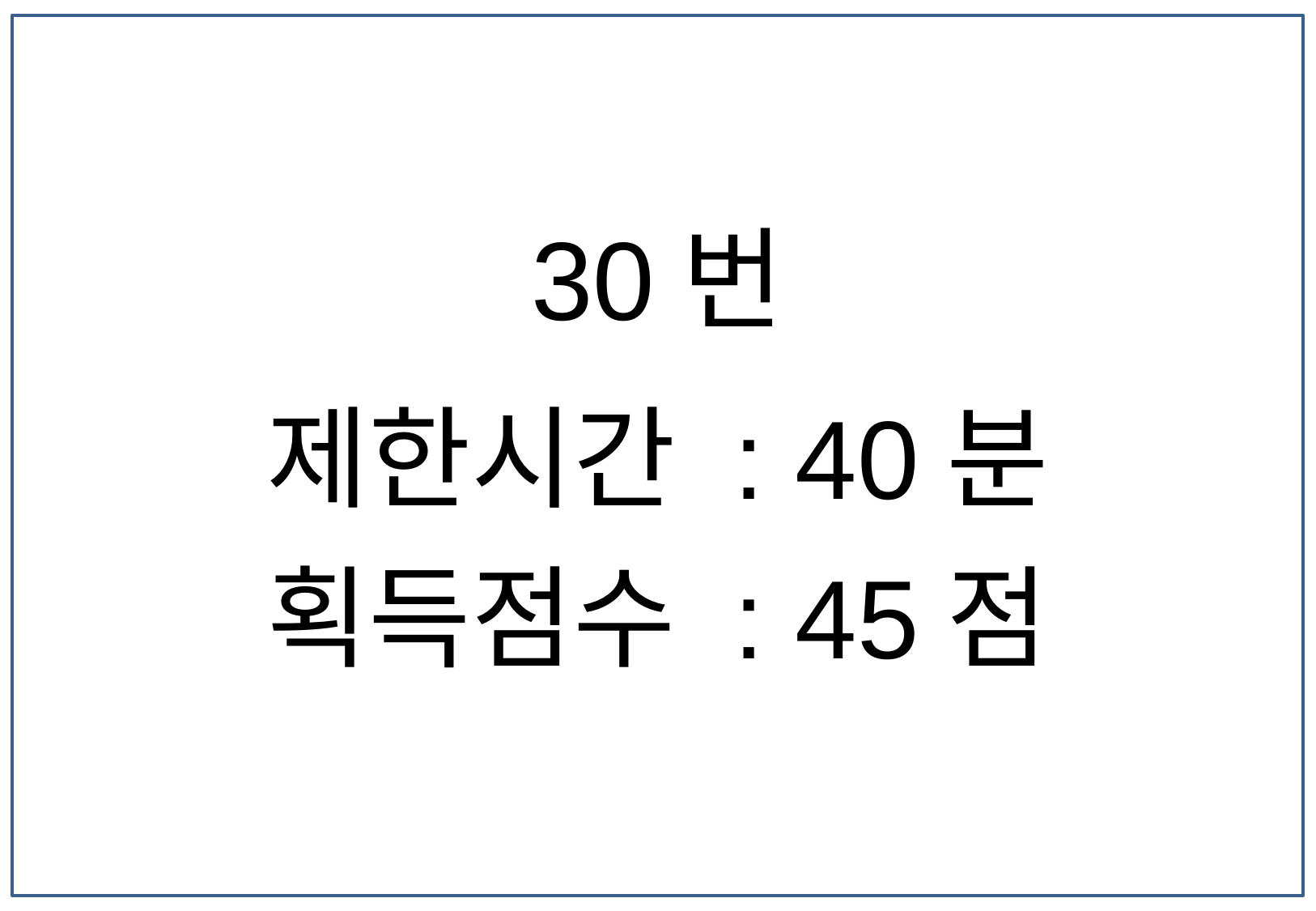

30번
제한시간 : 40분
획득점수 : 45점